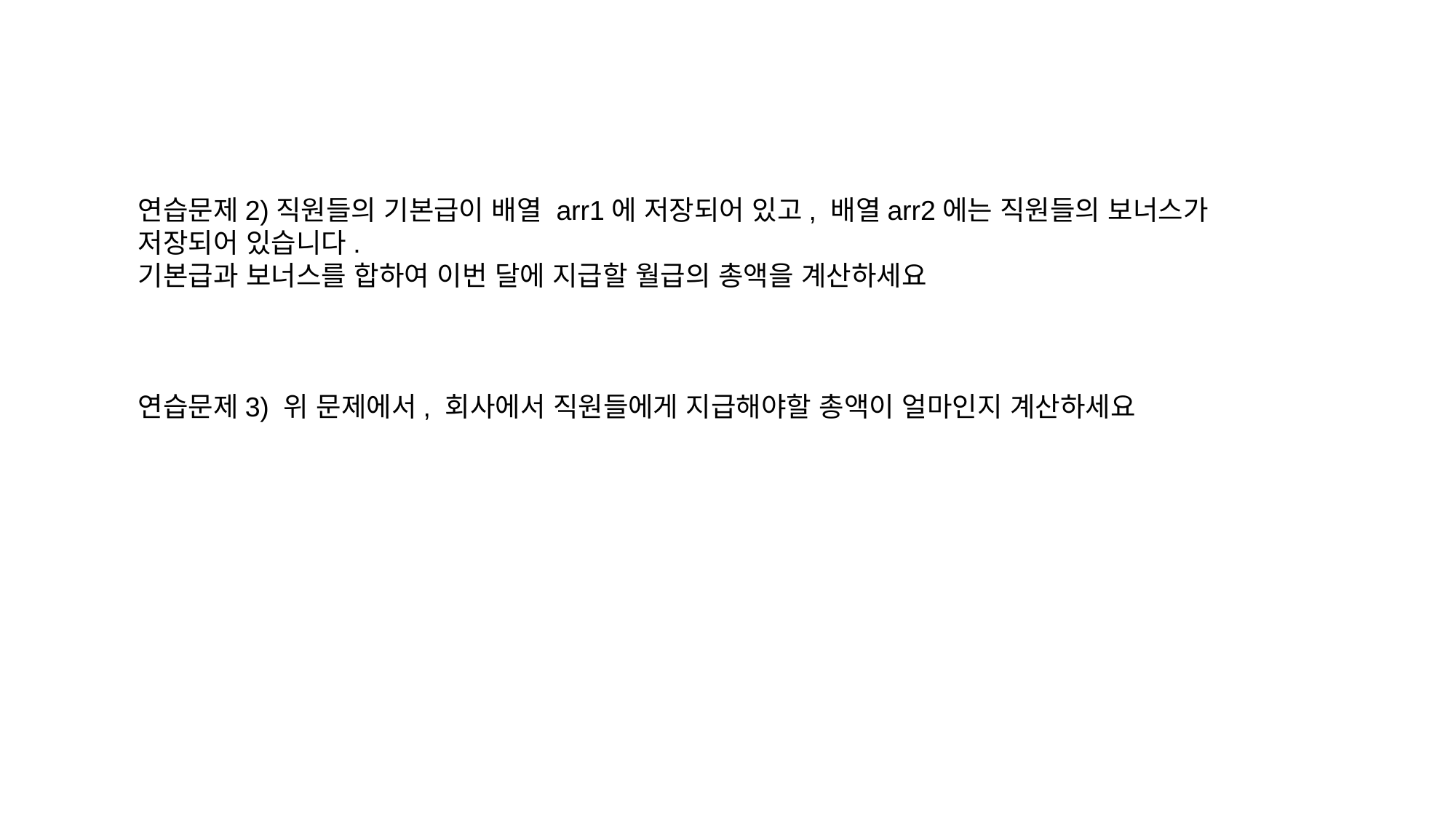

연습문제2)직원들의 기본급이 배열 arr1에 저장되어 있고, 배열arr2에는 직원들의 보너스가 저장되어 있습니다.
기본급과 보너스를 합하여 이번 달에 지급할 월급의 총액을 계산하세요

연습문제3) 위 문제에서, 회사에서 직원들에게 지급해야할 총액이 얼마인지 계산하세요